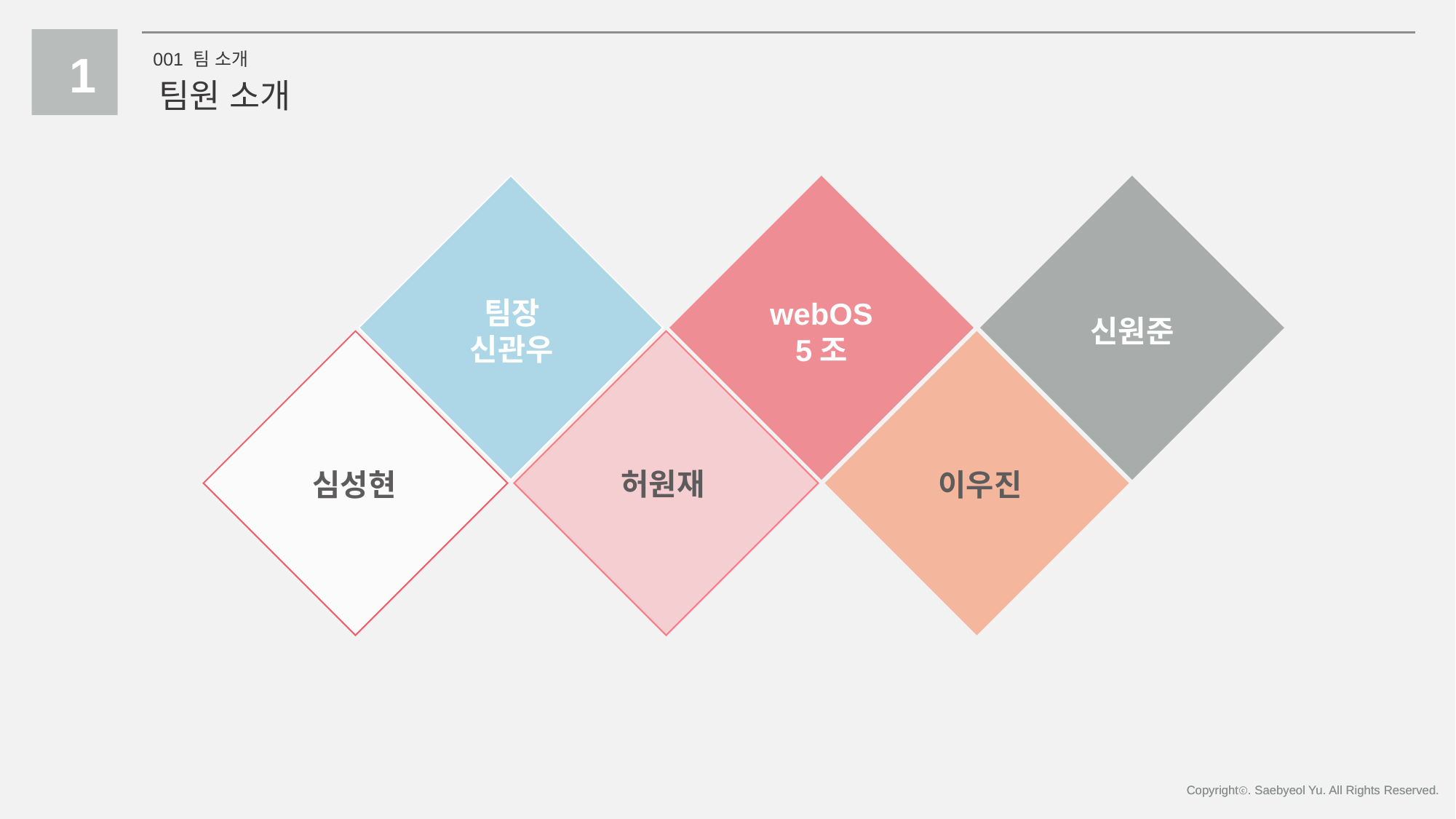

1
001 팀 소개
팀원 소개

팀장
신관우
webOS
5조
신원준

심성현

이우진
허원재
Copyrightⓒ. Saebyeol Yu. All Rights Reserved.